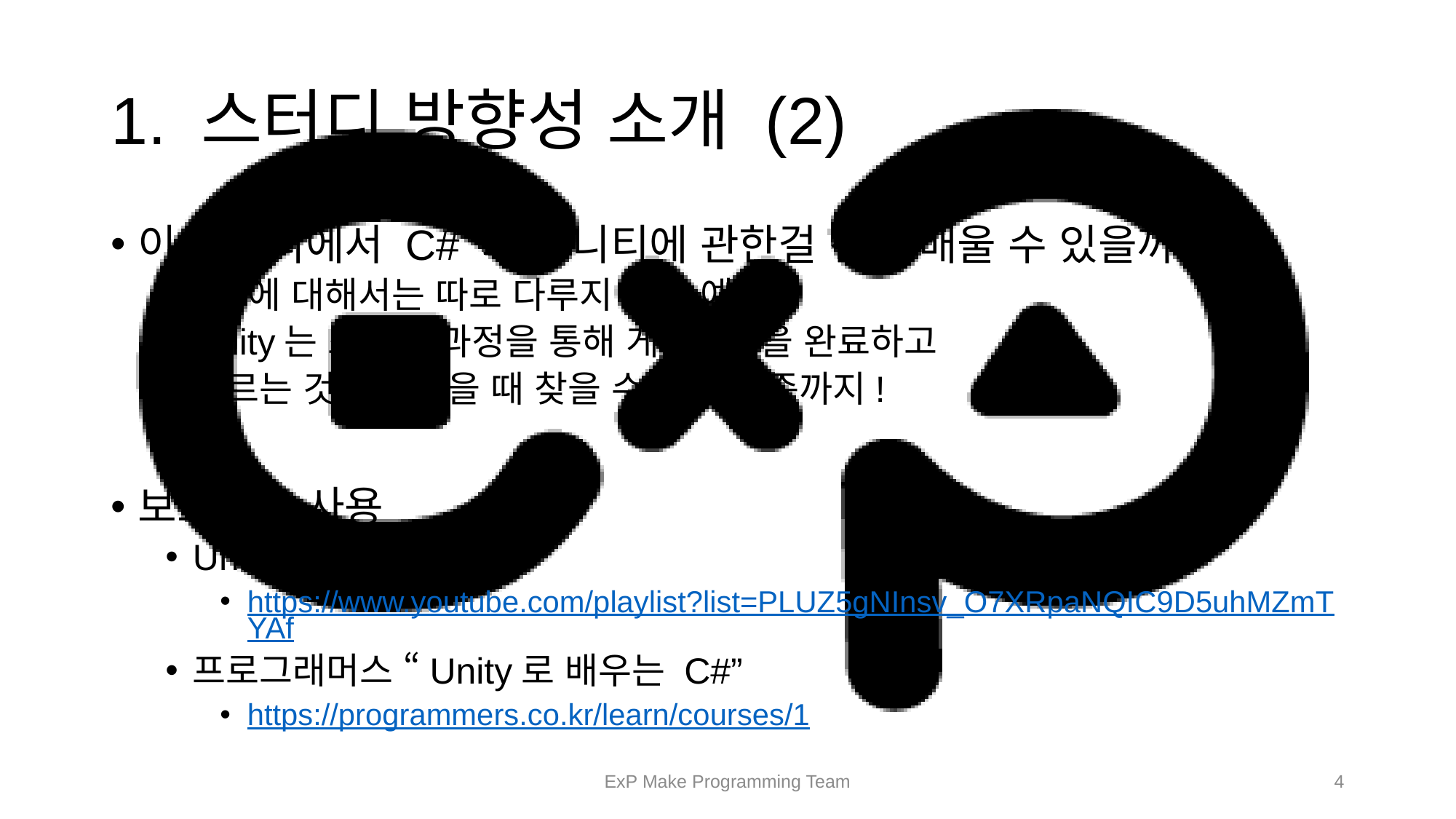

# 1. 스터디 방향성 소개 (2)
이 스터디에서 C# 과 유니티에 관한걸 전부 배울 수 있을까?
C#에 대해서는 따로 다루지 않을 예정
Unity는 스터디 과정을 통해 게임제작을 완료하고
모르는 것이 나왔을 때 찾을 수 있는 수준까지!

보조자료 사용
Unity C# 문법
https://www.youtube.com/playlist?list=PLUZ5gNInsv_O7XRpaNQIC9D5uhMZmTYAf
프로그래머스 “Unity로 배우는 C#”
https://programmers.co.kr/learn/courses/1

ExP Make Programming Team
4